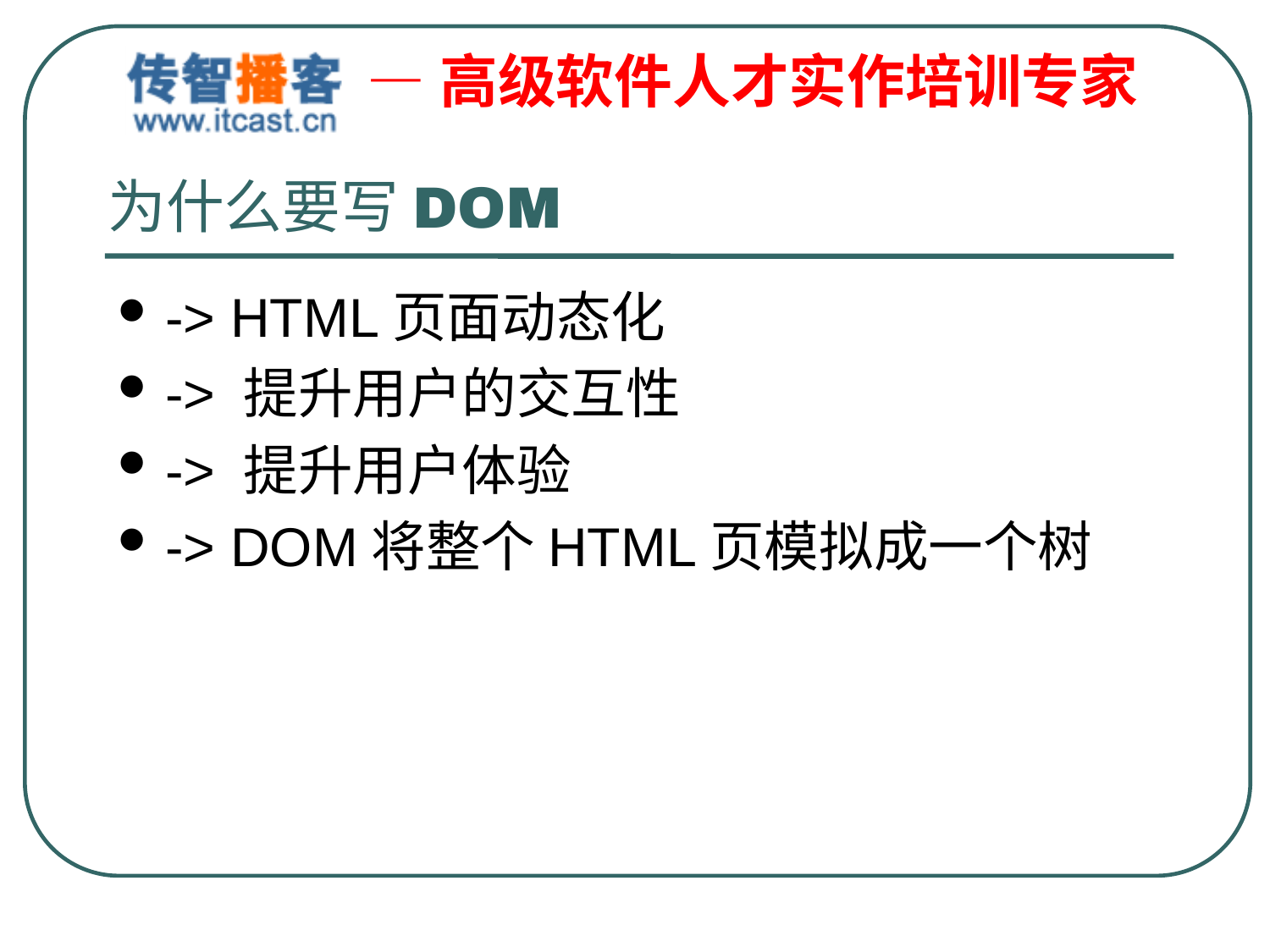

# 为什么要写DOM
-> HTML页面动态化
-> 提升用户的交互性
-> 提升用户体验
-> DOM将整个HTML页模拟成一个树